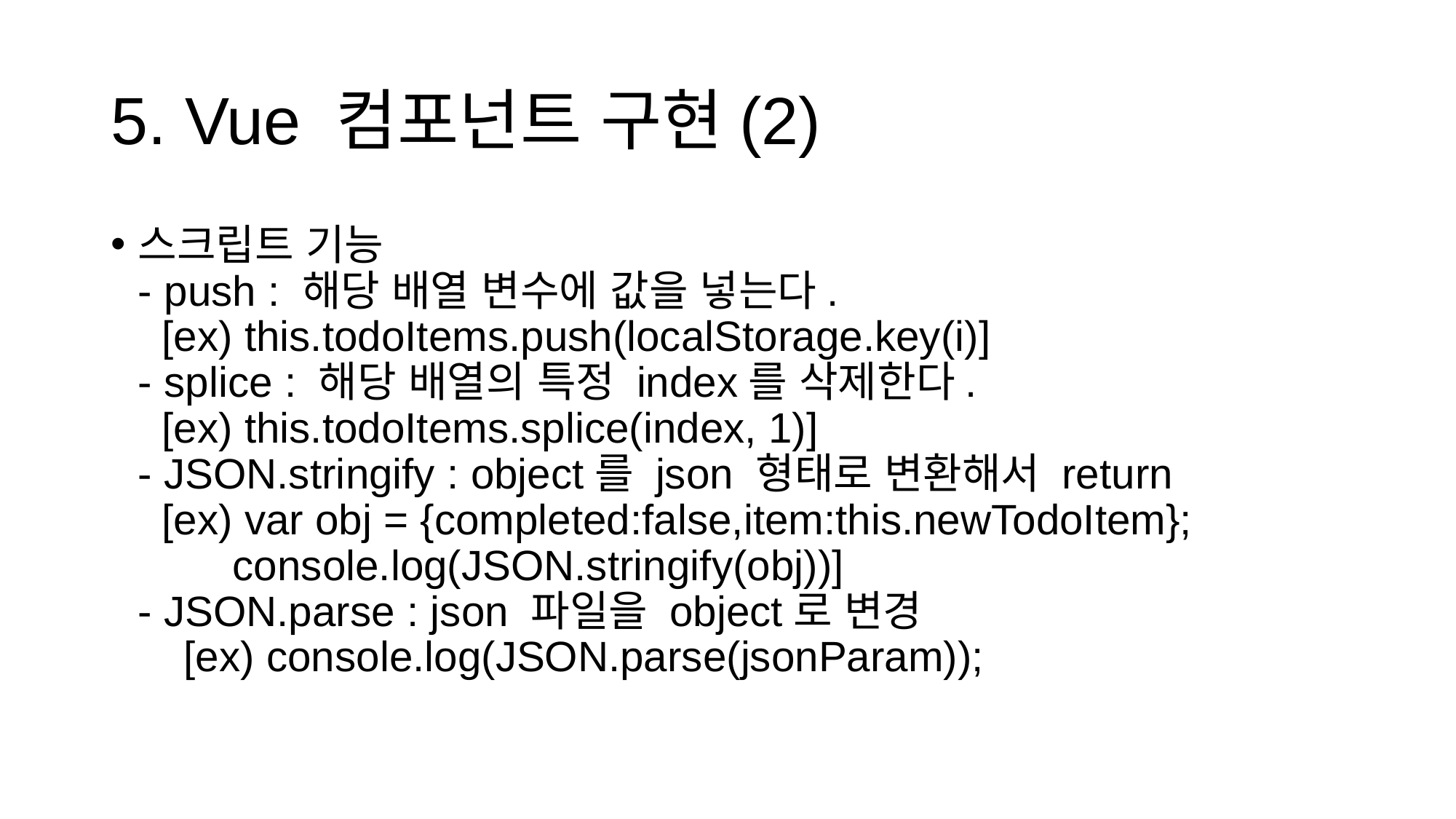

# 5. Vue 컴포넌트 구현(2)
스크립트 기능
- push : 해당 배열 변수에 값을 넣는다.
  [ex) this.todoItems.push(localStorage.key(i)]
- splice : 해당 배열의 특정 index를 삭제한다.
  [ex) this.todoItems.splice(index, 1)]
- JSON.stringify : object를 json 형태로 변환해서 return
  [ex) var obj = {completed:false,item:this.newTodoItem};
        console.log(JSON.stringify(obj))]
- JSON.parse : json 파일을 object로 변경
   [ex) console.log(JSON.parse(jsonParam));